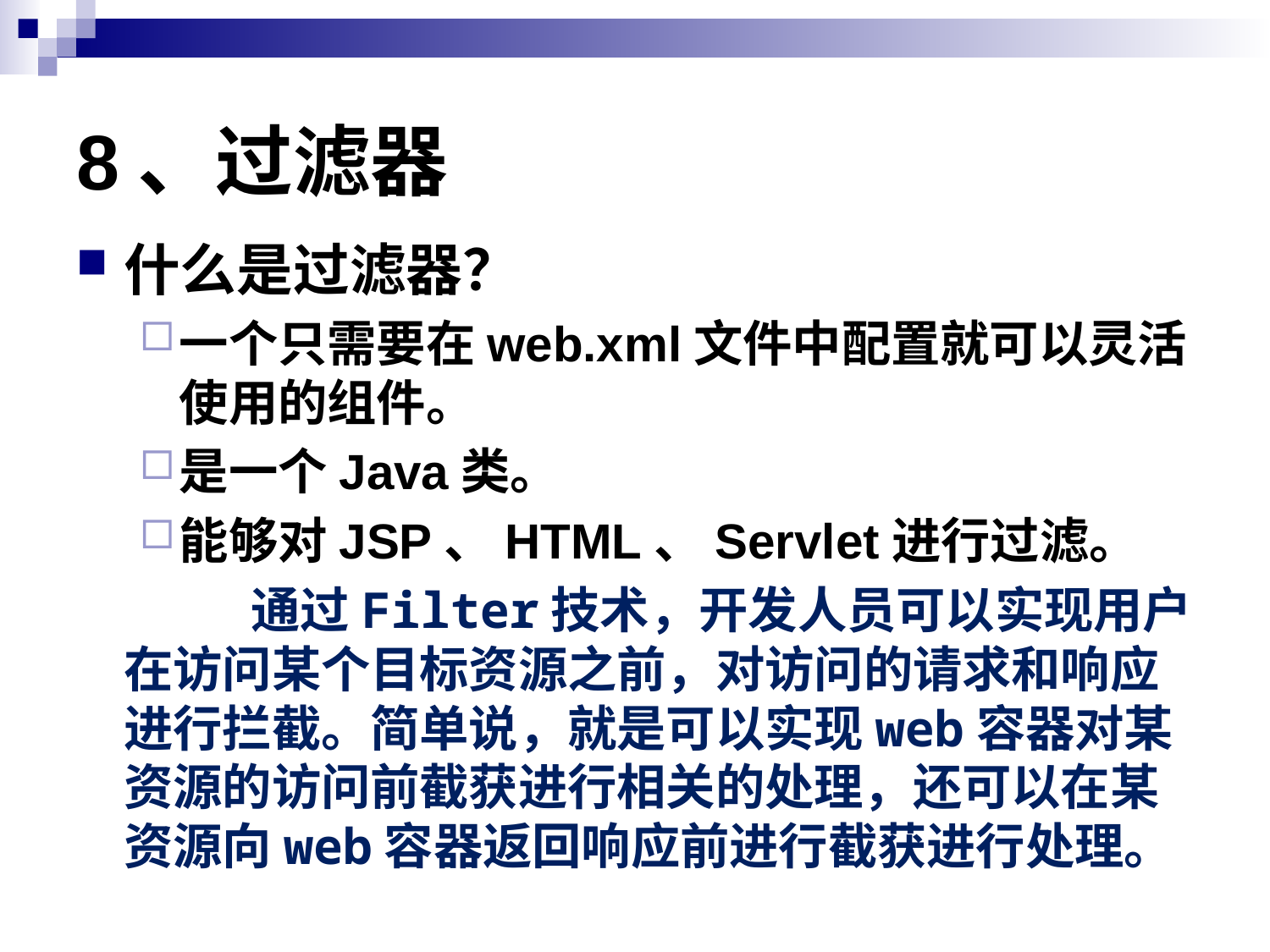

# 8、过滤器
什么是过滤器？
一个只需要在web.xml文件中配置就可以灵活使用的组件。
是一个Java类。
能够对JSP、HTML、Servlet进行过滤。
		通过Filter技术，开发人员可以实现用户在访问某个目标资源之前，对访问的请求和响应进行拦截。简单说，就是可以实现web容器对某资源的访问前截获进行相关的处理，还可以在某资源向web容器返回响应前进行截获进行处理。

27